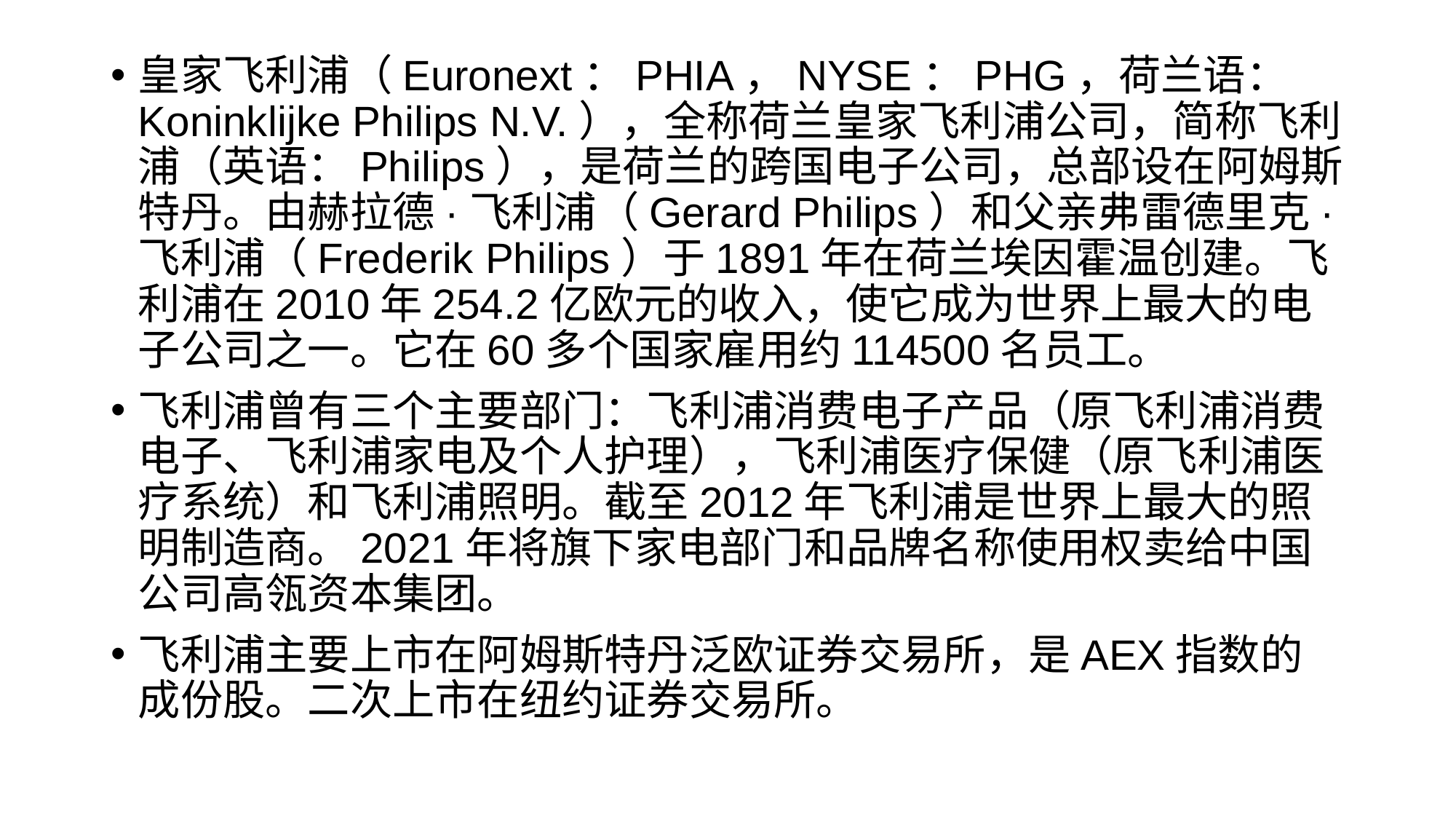

皇家飞利浦（Euronext：PHIA，NYSE：PHG，荷兰语：Koninklijke Philips N.V.），全称荷兰皇家飞利浦公司，简称飞利浦（英语：Philips），是荷兰的跨国电子公司，总部设在阿姆斯特丹。由赫拉德·飞利浦（Gerard Philips）和父亲弗雷德里克·飞利浦（Frederik Philips）于1891年在荷兰埃因霍温创建。飞利浦在2010年254.2亿欧元的收入，使它成为世界上最大的电子公司之一。它在60多个国家雇用约114500名员工。
飞利浦曾有三个主要部门：飞利浦消费电子产品（原飞利浦消费电子、飞利浦家电及个人护理），飞利浦医疗保健（原飞利浦医疗系统）和飞利浦照明。截至2012年飞利浦是世界上最大的照明制造商。2021年将旗下家电部门和品牌名称使用权卖给中国公司高瓴资本集团。
飞利浦主要上市在阿姆斯特丹泛欧证券交易所，是AEX指数的成份股。二次上市在纽约证券交易所。